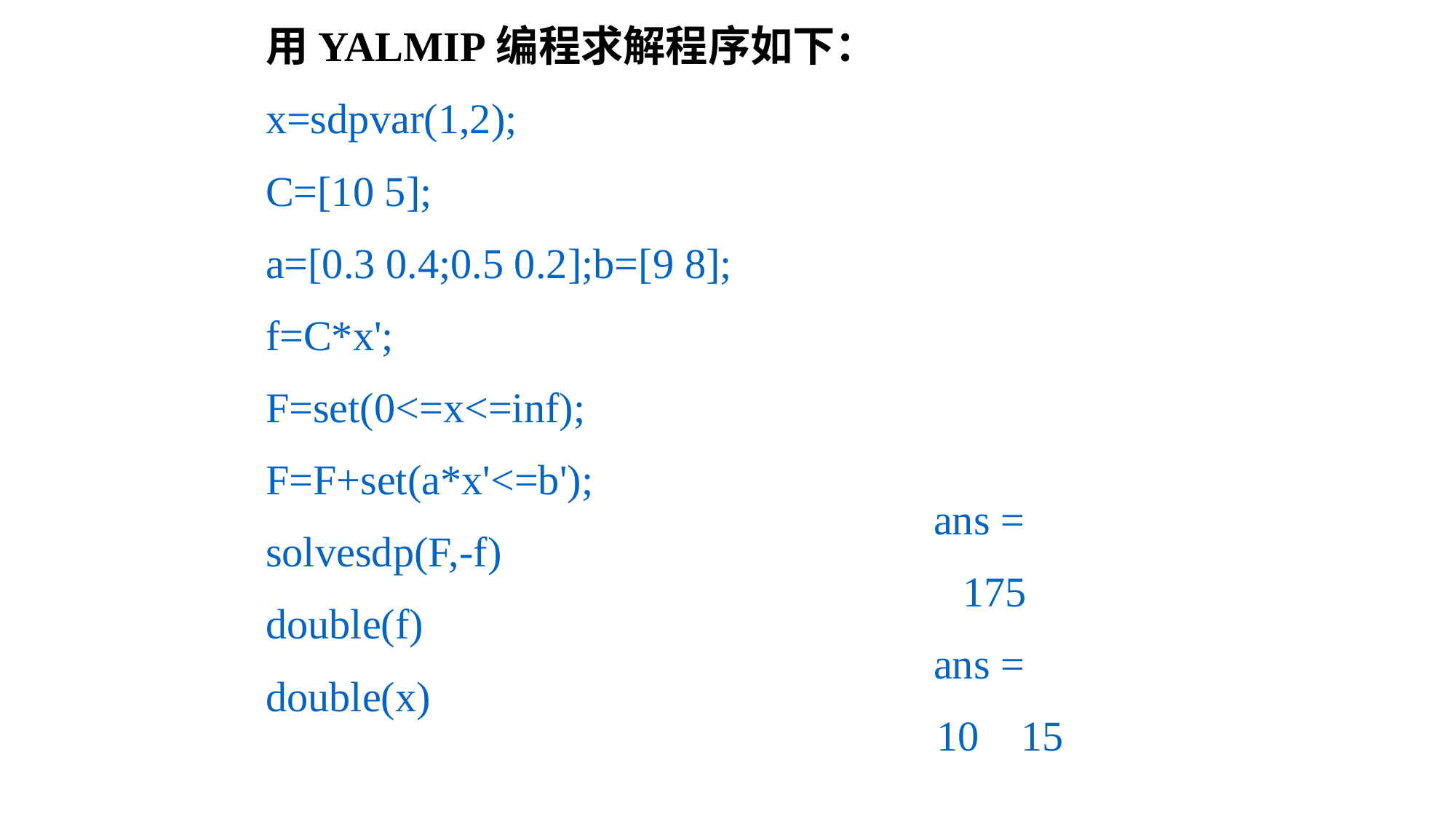

用YALMIP编程求解程序如下：
x=sdpvar(1,2);
C=[10 5];
a=[0.3 0.4;0.5 0.2];b=[9 8];
f=C*x';
F=set(0<=x<=inf);
F=F+set(a*x'<=b');
solvesdp(F,-f)
double(f)
double(x)

ans =
   175
ans =
    10    15